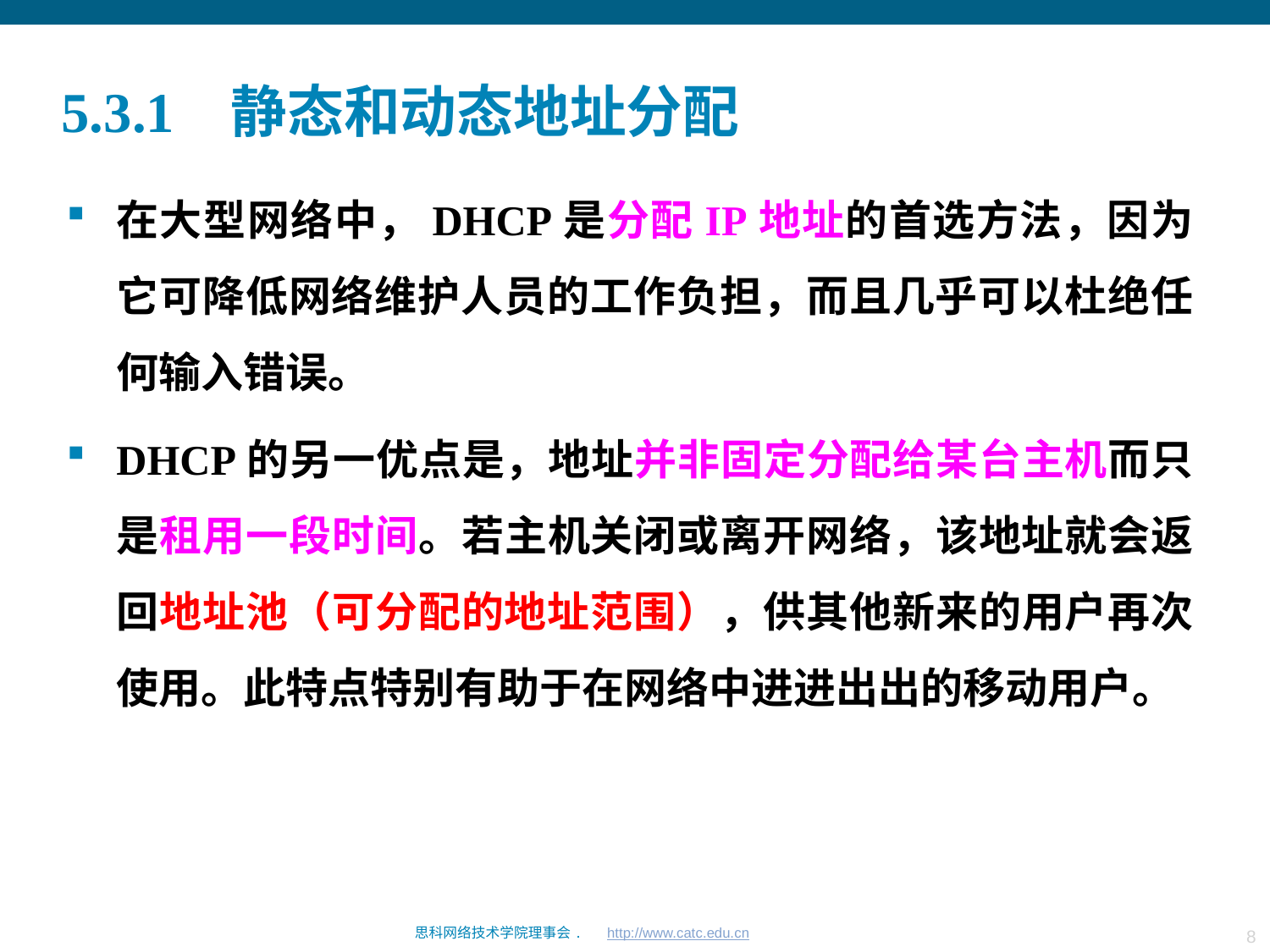

5.3.1   静态和动态地址分配
在大型网络中，DHCP是分配IP地址的首选方法，因为它可降低网络维护人员的工作负担，而且几乎可以杜绝任何输入错误。
DHCP的另一优点是，地址并非固定分配给某台主机而只是租用一段时间。若主机关闭或离开网络，该地址就会返回地址池（可分配的地址范围），供其他新来的用户再次使用。此特点特别有助于在网络中进进出出的移动用户。